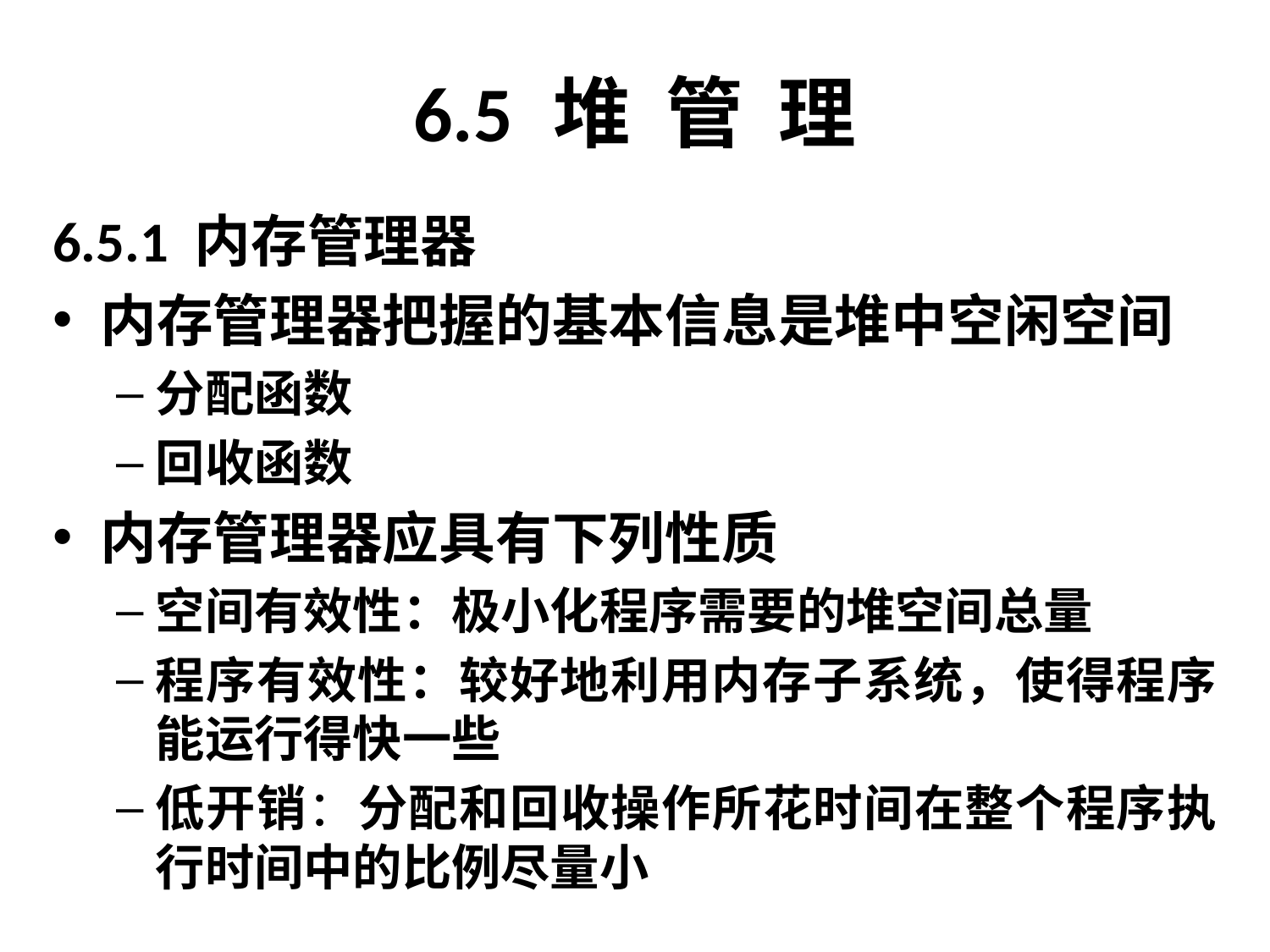

# 6.5 堆  管  理
6.5.1 内存管理器
内存管理器把握的基本信息是堆中空闲空间
分配函数
回收函数
内存管理器应具有下列性质
空间有效性：极小化程序需要的堆空间总量
程序有效性：较好地利用内存子系统，使得程序能运行得快一些
低开销：分配和回收操作所花时间在整个程序执行时间中的比例尽量小